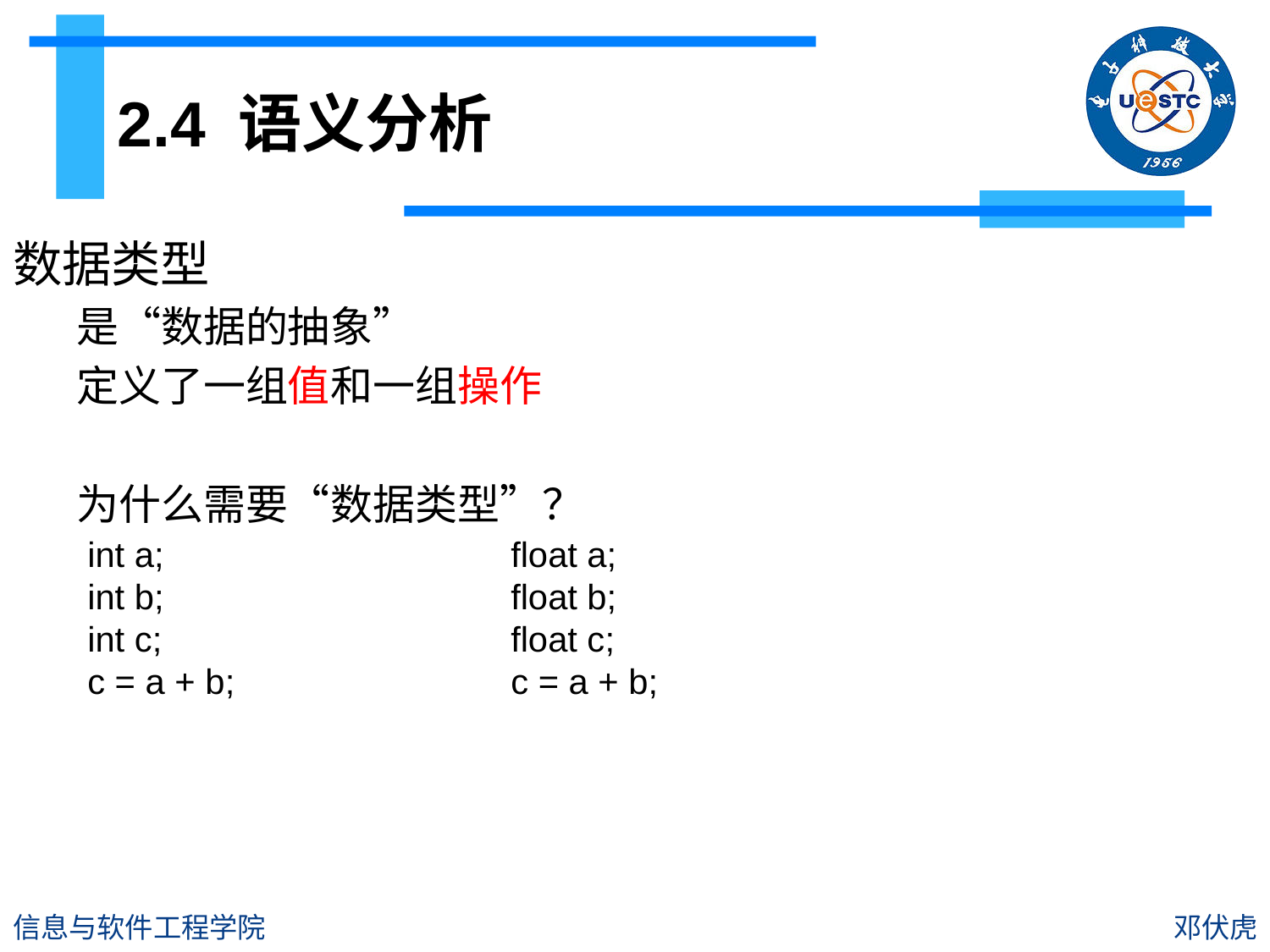

# 2.4 语义分析
数据类型
是“数据的抽象”
定义了一组值和一组操作

为什么需要“数据类型”？

int a;
int b;
int c;
c = a + b;
float a;
float b;
float c;
c = a + b;
39
信息与软件工程学院
邓伏虎